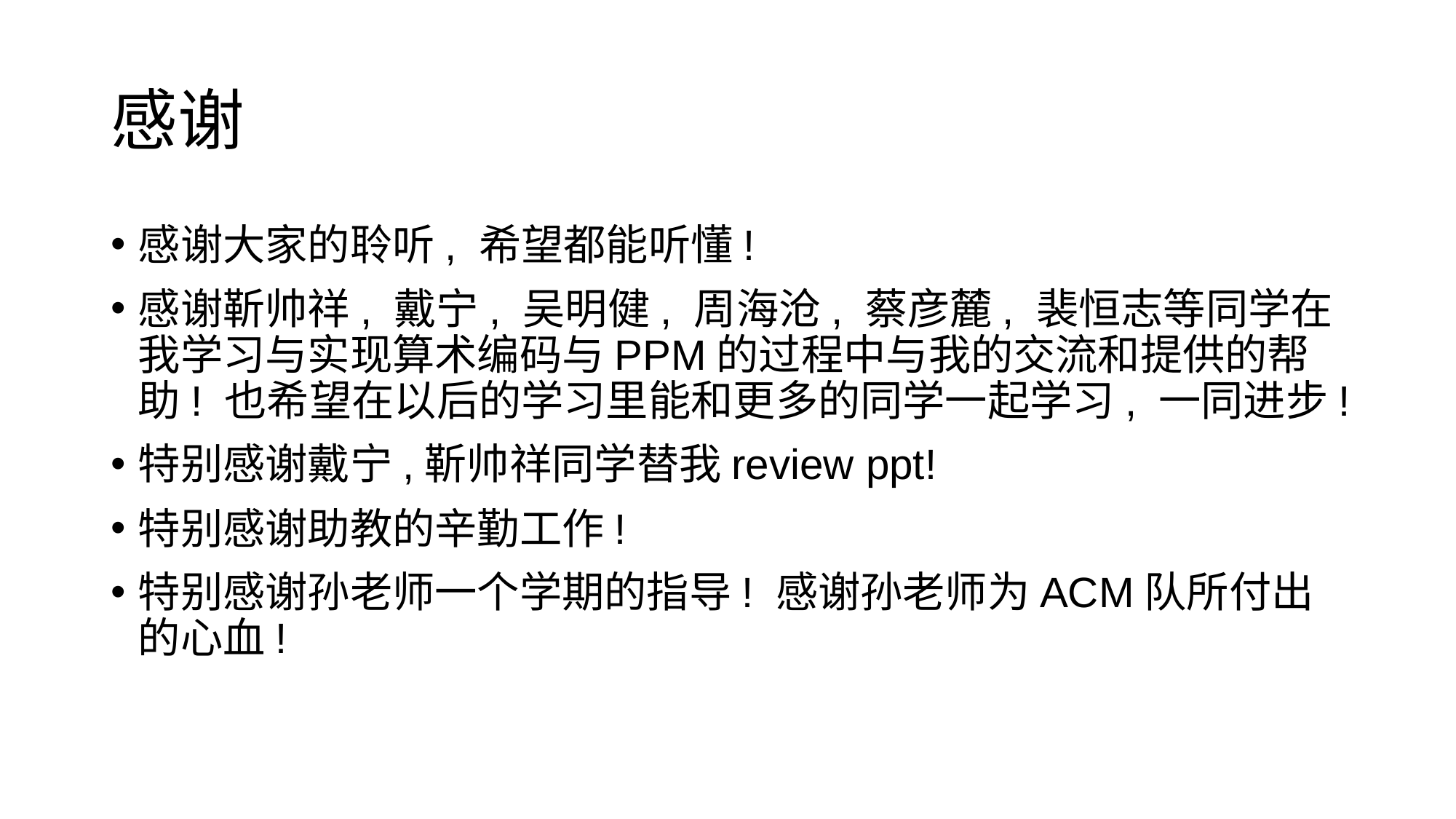

# 感谢
感谢大家的聆听, 希望都能听懂!
感谢靳帅祥, 戴宁, 吴明健, 周海沧, 蔡彦麓, 裴恒志等同学在我学习与实现算术编码与PPM的过程中与我的交流和提供的帮助! 也希望在以后的学习里能和更多的同学一起学习, 一同进步!
特别感谢戴宁,靳帅祥同学替我review ppt!
特别感谢助教的辛勤工作!
特别感谢孙老师一个学期的指导! 感谢孙老师为ACM队所付出的心血!